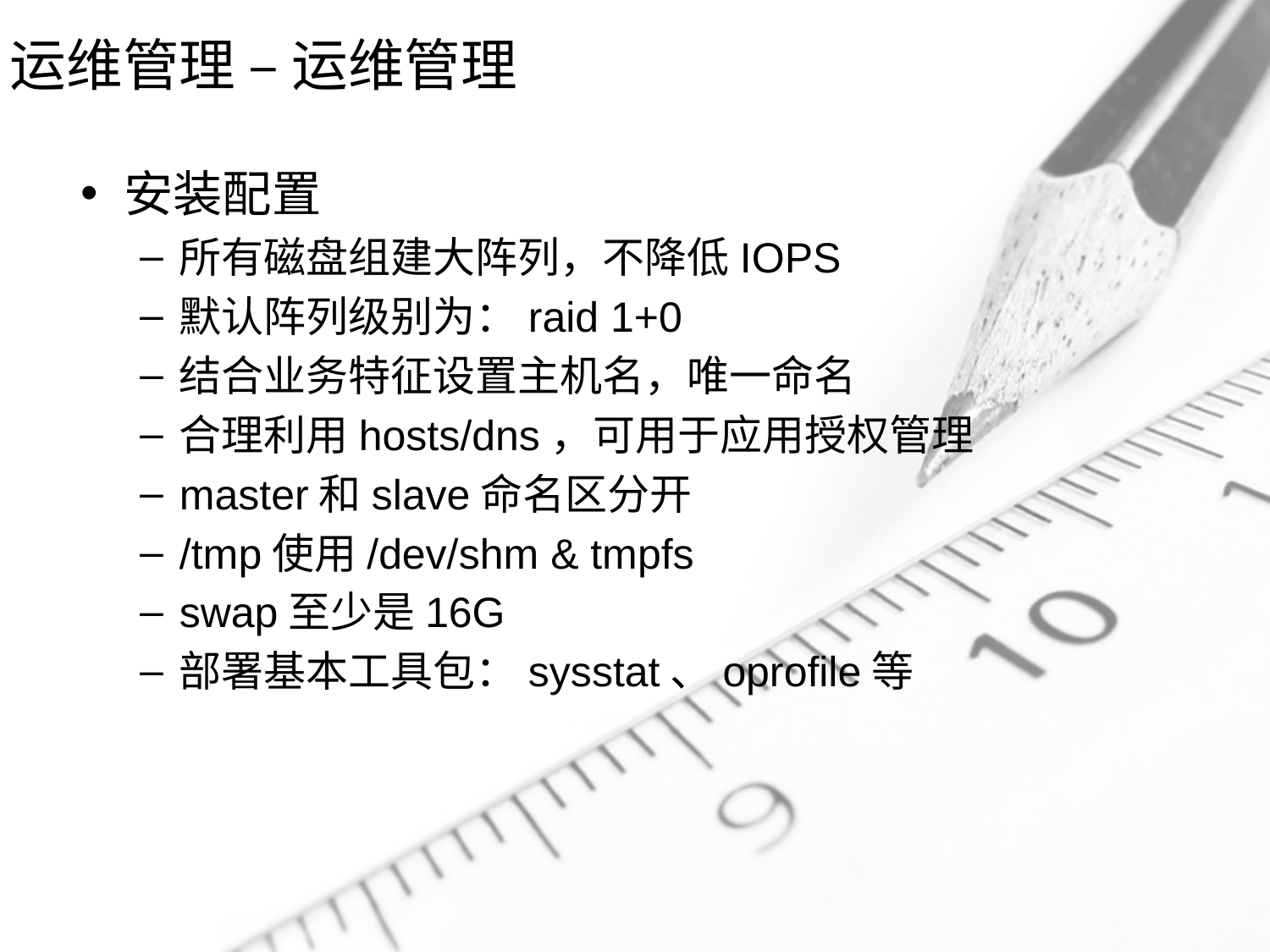

# 运维管理 – 运维管理
安装配置
所有磁盘组建大阵列，不降低IOPS
默认阵列级别为：raid 1+0
结合业务特征设置主机名，唯一命名
合理利用hosts/dns，可用于应用授权管理
master和slave命名区分开
/tmp使用/dev/shm & tmpfs
swap至少是16G
部署基本工具包：sysstat、oprofile等